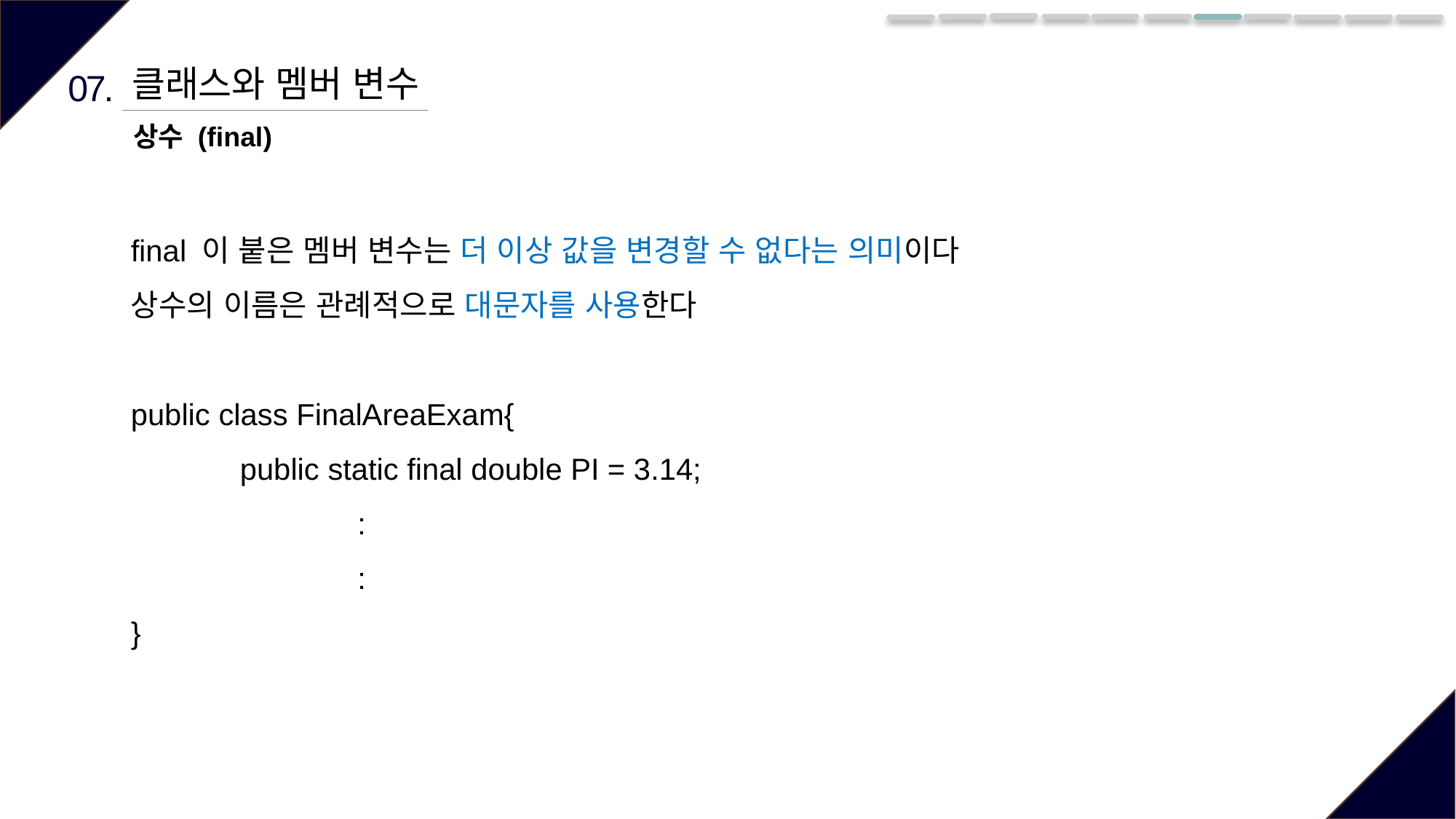

클래스와 멤버 변수
07.
상수 (final)
final 이 붙은 멤버 변수는 더 이상 값을 변경할 수 없다는 의미이다
상수의 이름은 관례적으로 대문자를 사용한다

public class FinalAreaExam{
	public static final double PI = 3.14;
 		 :
		 :
}